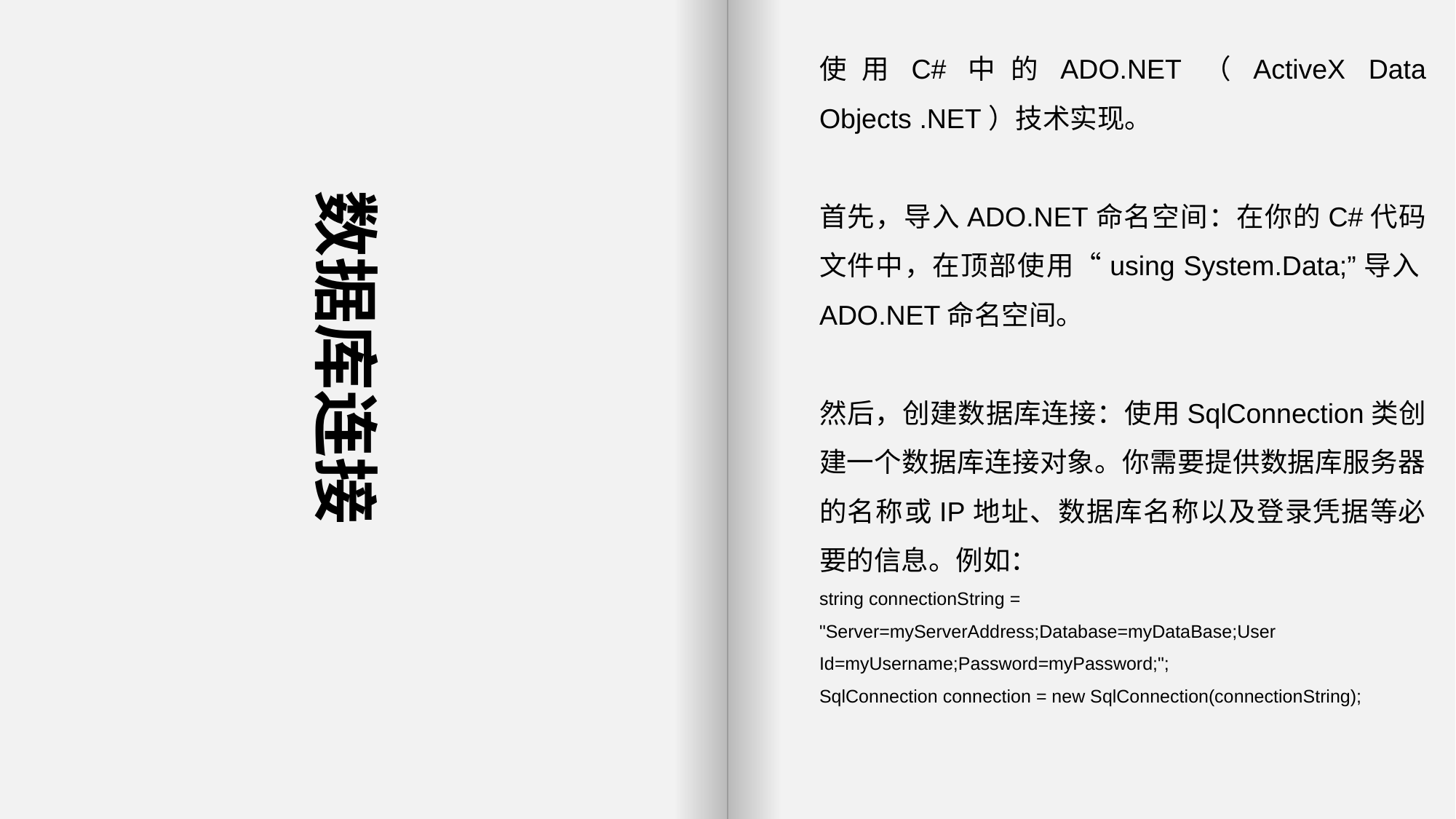

使用C#中的ADO.NET（ActiveX Data Objects .NET）技术实现。

首先，导入ADO.NET命名空间：在你的C#代码文件中，在顶部使用“using System.Data;”导入ADO.NET命名空间。

然后，创建数据库连接：使用SqlConnection类创建一个数据库连接对象。你需要提供数据库服务器的名称或IP地址、数据库名称以及登录凭据等必要的信息。例如：
string connectionString = "Server=myServerAddress;Database=myDataBase;User Id=myUsername;Password=myPassword;";
SqlConnection connection = new SqlConnection(connectionString);
数据库连接